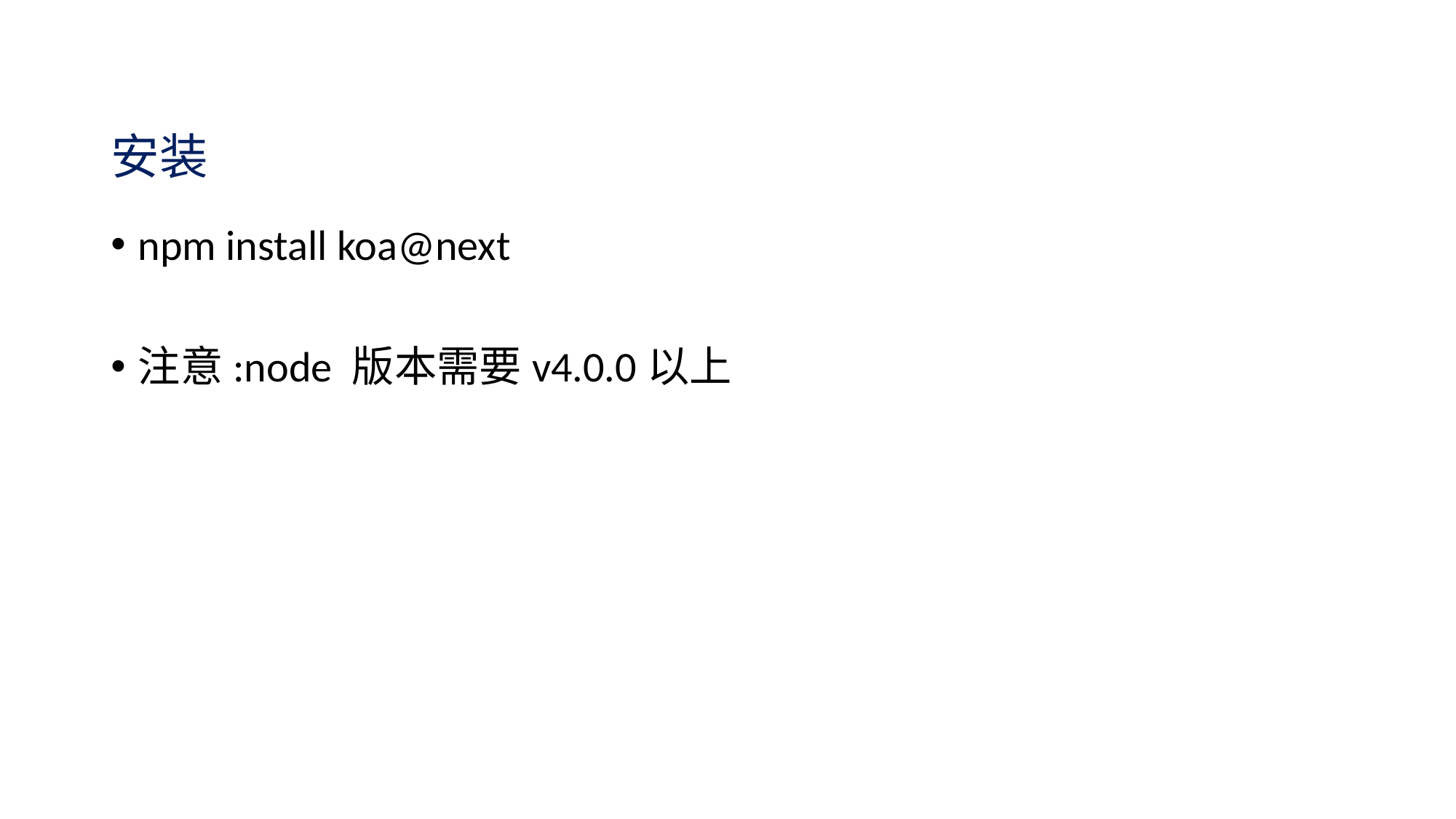

# 安装
npm install koa@next

注意:node 版本需要v4.0.0以上